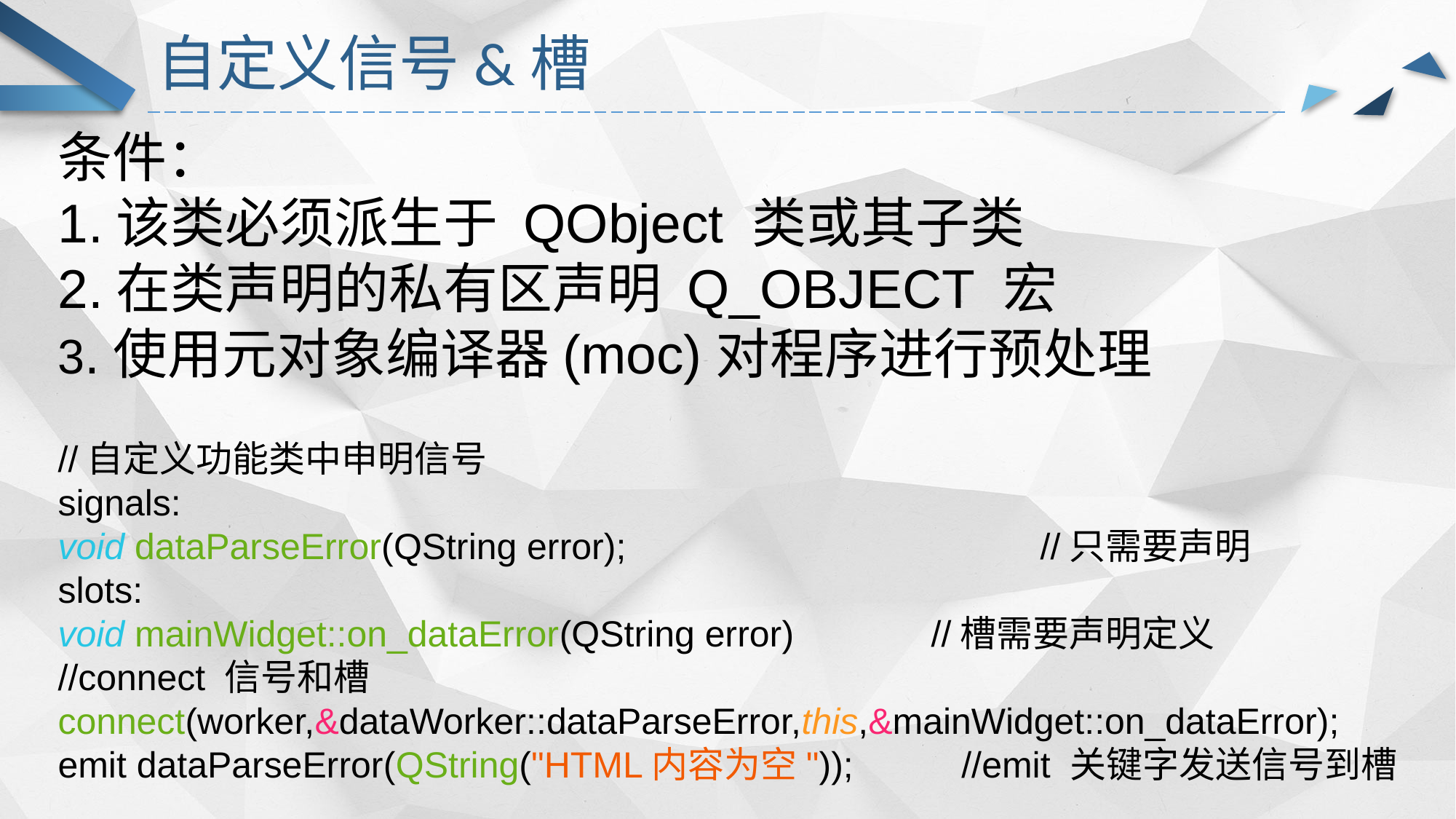

# 自定义信号&槽
条件：
1.该类必须派生于 QObject 类或其子类
2.在类声明的私有区声明 Q_OBJECT 宏
3.使用元对象编译器(moc)对程序进行预处理

//自定义功能类中申明信号
signals:
void dataParseError(QString error);				//只需要声明
slots:
void mainWidget::on_dataError(QString error)		//槽需要声明定义
//connect 信号和槽
connect(worker,&dataWorker::dataParseError,this,&mainWidget::on_dataError);
emit dataParseError(QString("HTML内容为空"));	   //emit 关键字发送信号到槽